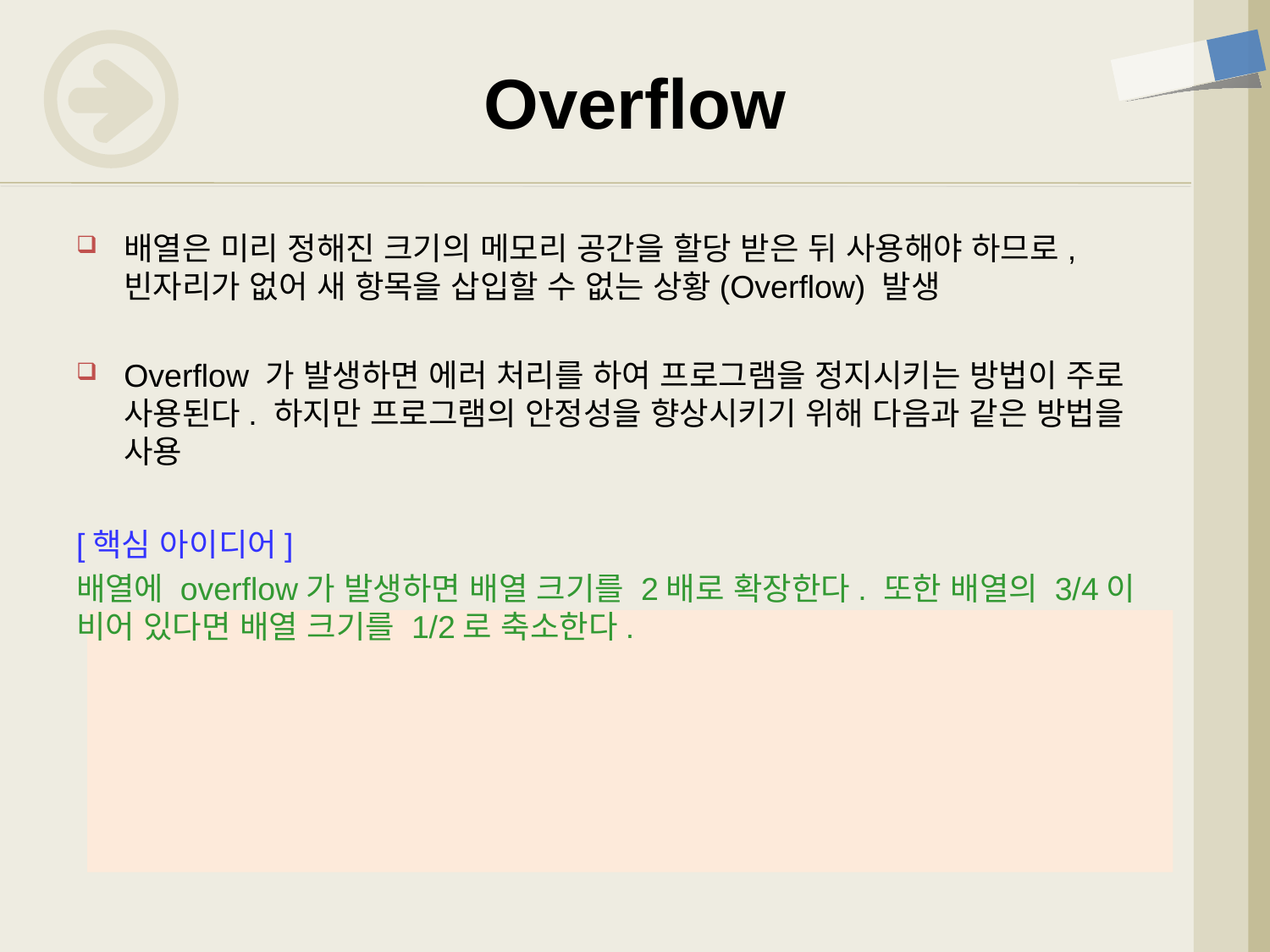

# Overflow
배열은 미리 정해진 크기의 메모리 공간을 할당 받은 뒤 사용해야 하므로, 빈자리가 없어 새 항목을 삽입할 수 없는 상황(Overflow) 발생

Overflow 가 발생하면 에러 처리를 하여 프로그램을 정지시키는 방법이 주로 사용된다. 하지만 프로그램의 안정성을 향상시키기 위해 다음과 같은 방법을 사용

[핵심 아이디어]
배열에 overflow가 발생하면 배열 크기를 2배로 확장한다. 또한 배열의 3/4이 비어 있다면 배열 크기를 1/2로 축소한다.